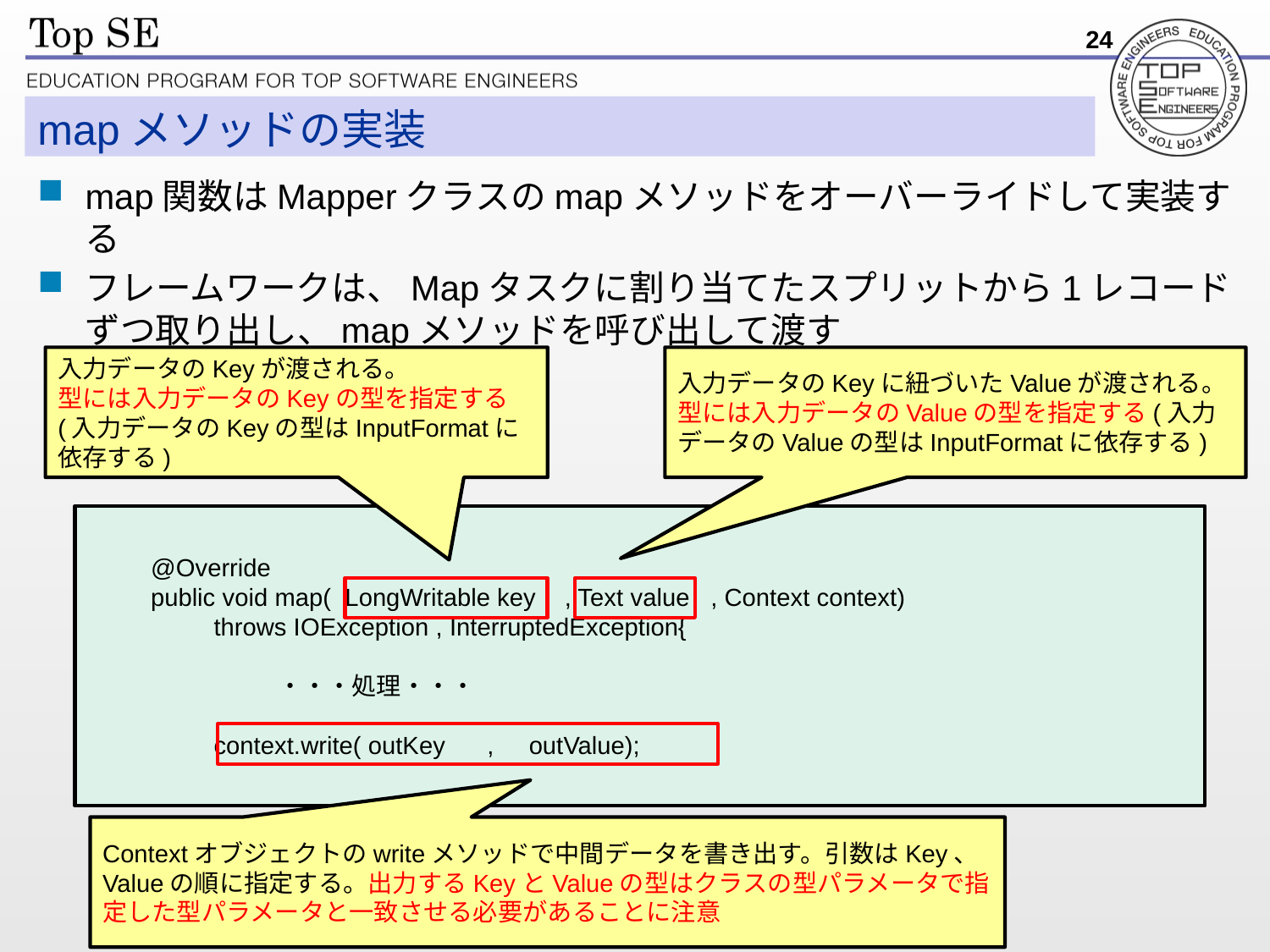

24
# mapメソッドの実装
map関数はMapperクラスのmapメソッドをオーバーライドして実装する
フレームワークは、Mapタスクに割り当てたスプリットから1レコードずつ取り出し、mapメソッドを呼び出して渡す
入力データのKeyが渡される。
型には入力データのKeyの型を指定する(入力データのKeyの型はInputFormatに依存する)
入力データのKeyに紐づいたValueが渡される。
型には入力データのValueの型を指定する(入力データのValueの型はInputFormatに依存する)
@Override
public void map(  LongWritable key    , Text value   , Context context)
         throws IOException , InterruptedException{

	・・・処理・・・

         context.write( outKey      ,     outValue);

Contextオブジェクトのwriteメソッドで中間データを書き出す。引数はKey、Valueの順に指定する。出力するKeyとValueの型はクラスの型パラメータで指定した型パラメータと一致させる必要があることに注意